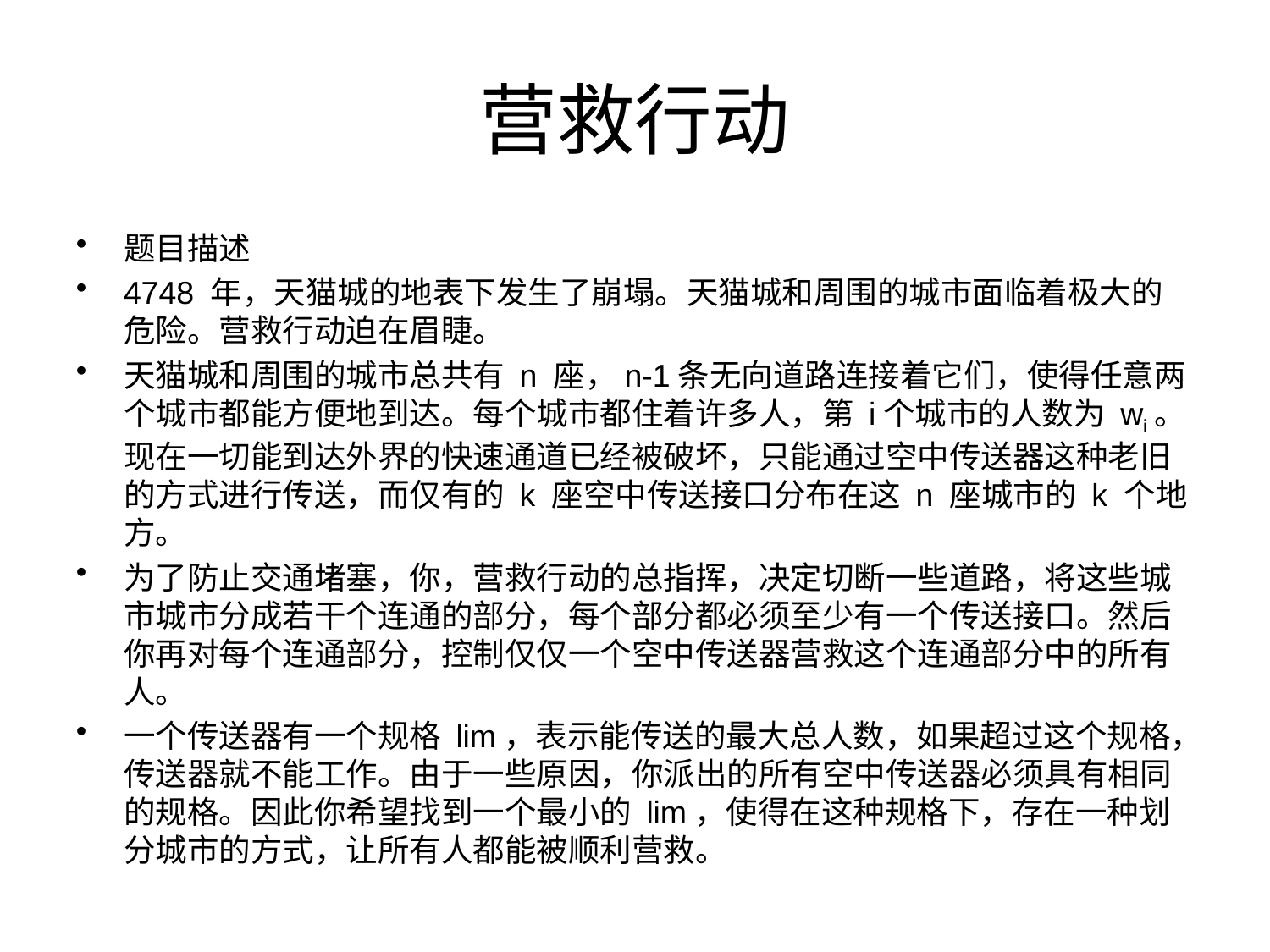

# 营救行动
题目描述
4748 年，天猫城的地表下发生了崩塌。天猫城和周围的城市面临着极大的危险。营救行动迫在眉睫。
天猫城和周围的城市总共有 n 座，n-1条无向道路连接着它们，使得任意两个城市都能方便地到达。每个城市都住着许多人，第 i个城市的人数为 wi。现在一切能到达外界的快速通道已经被破坏，只能通过空中传送器这种老旧的方式进行传送，而仅有的 k 座空中传送接口分布在这 n 座城市的 k 个地方。
为了防止交通堵塞，你，营救行动的总指挥，决定切断一些道路，将这些城市城市分成若干个连通的部分，每个部分都必须至少有一个传送接口。然后你再对每个连通部分，控制仅仅一个空中传送器营救这个连通部分中的所有人。
一个传送器有一个规格 lim，表示能传送的最大总人数，如果超过这个规格，传送器就不能工作。由于一些原因，你派出的所有空中传送器必须具有相同的规格。因此你希望找到一个最小的 lim，使得在这种规格下，存在一种划分城市的方式，让所有人都能被顺利营救。